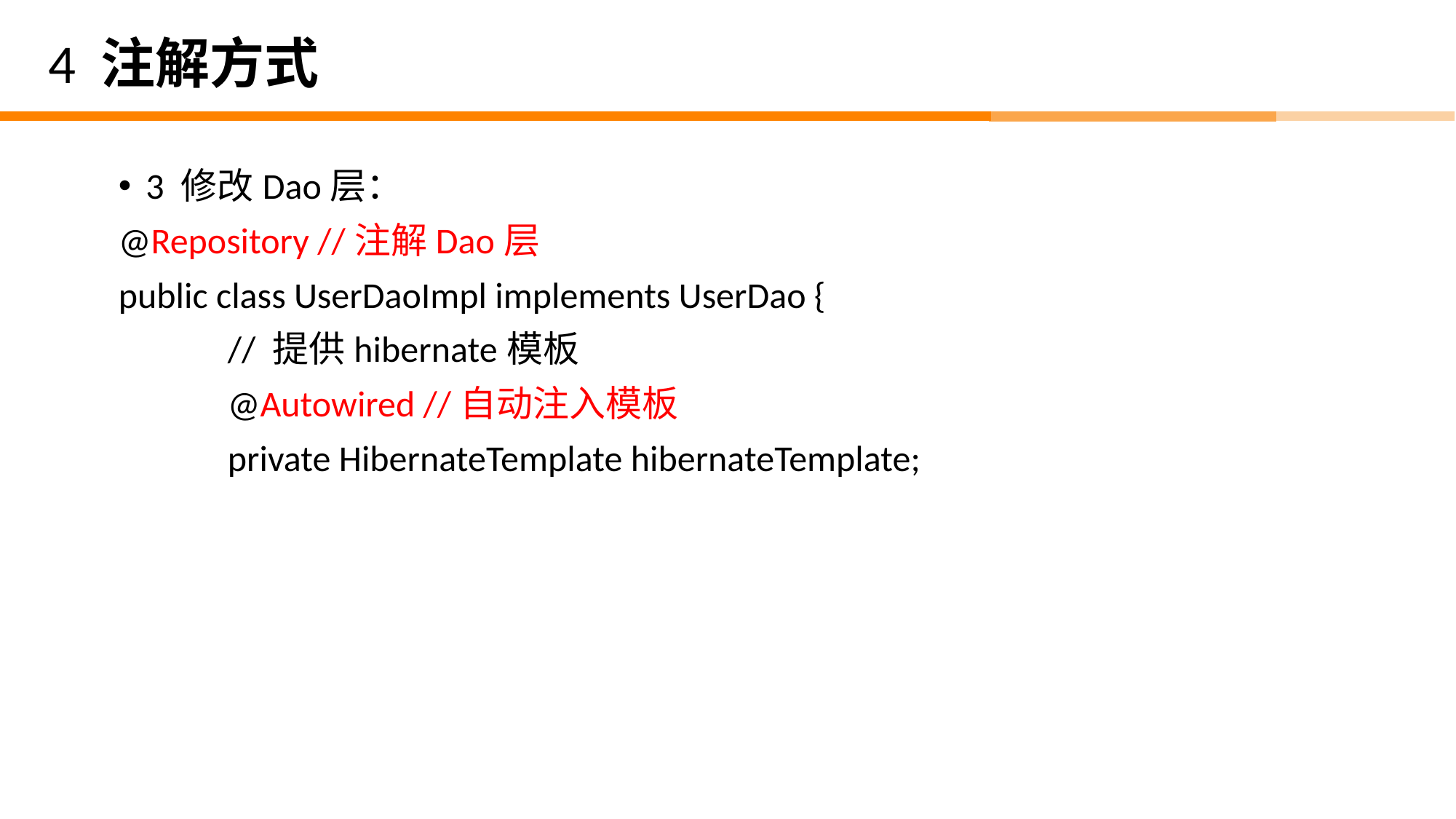

# 4 注解方式
3 修改Dao层：
@Repository //注解Dao层
public class UserDaoImpl implements UserDao {
	// 提供hibernate模板
	@Autowired //自动注入模板
	private HibernateTemplate hibernateTemplate;